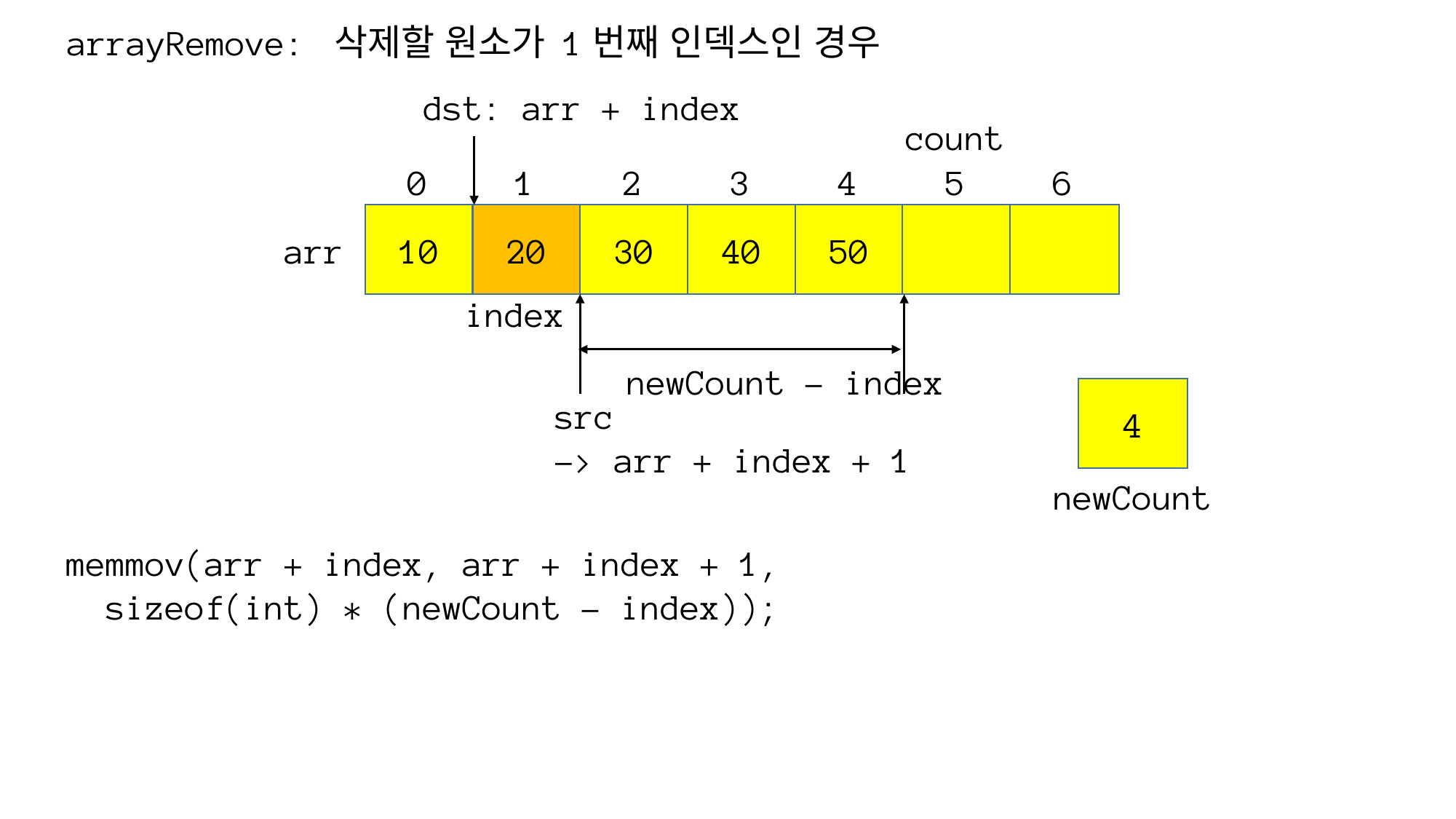

arrayRemove: 삭제할 원소가 1번째 인덱스인 경우

dst: arr + index
count
0
1
2
3
4
5
6
10
20
30
40
50

arr
index
newCount - index
4
src
-> arr + index + 1
newCount
memmov(arr + index, arr + index + 1,
  sizeof(int) * (newCount - index));